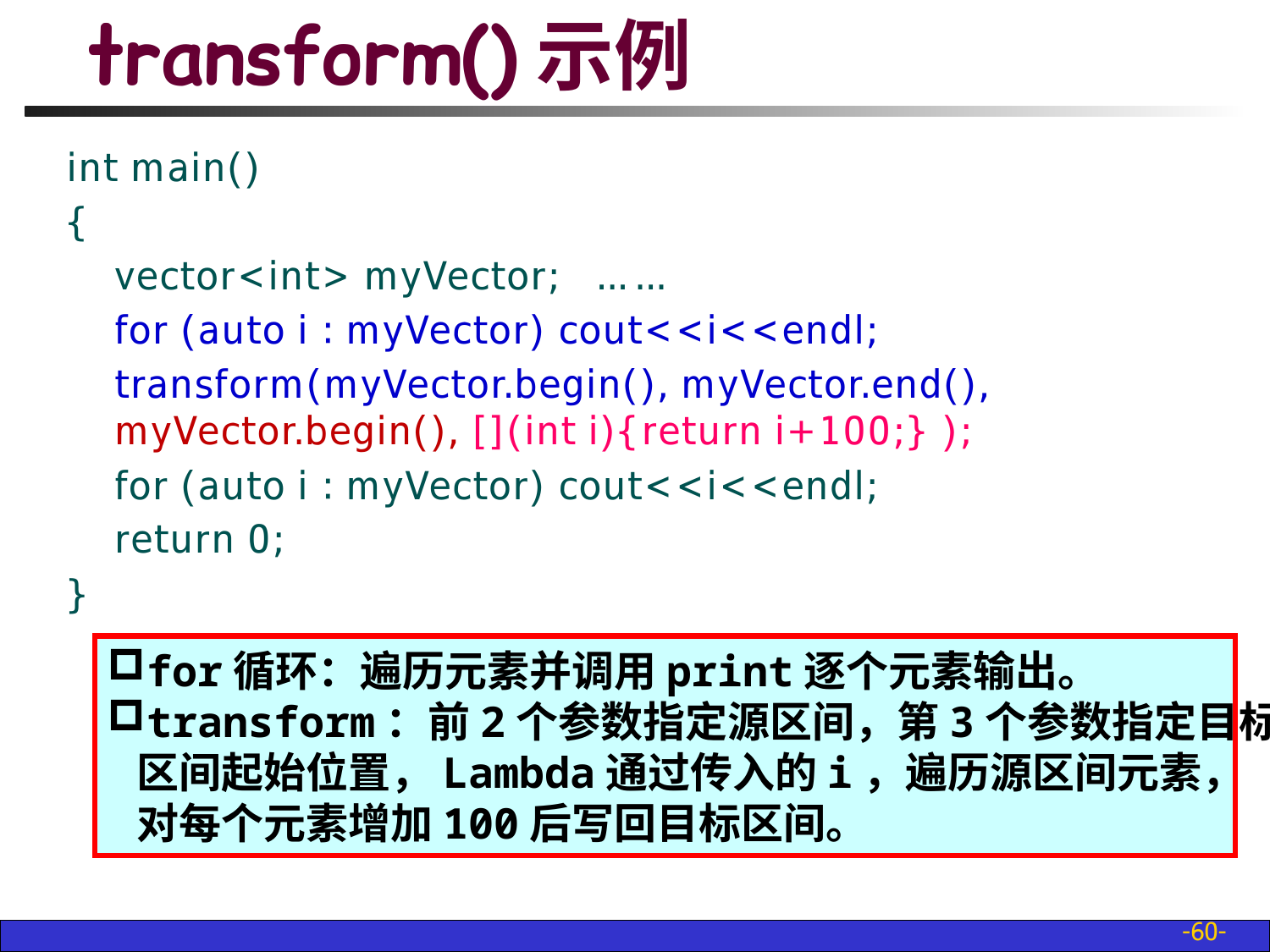

# transform()示例
int main()
{
	vector<int> myVector;   ……
	for (auto i : myVector) cout<<i<<endl;
	transform(myVector.begin(), myVector.end(), 		myVector.begin(), [](int i){return i+100;} );
	for (auto i : myVector) cout<<i<<endl;
	return 0;
}
for循环：遍历元素并调用print逐个元素输出。
transform：前2个参数指定源区间，第3个参数指定目标
  区间起始位置，Lambda通过传入的i，遍历源区间元素，
  对每个元素增加100后写回目标区间。
-60-